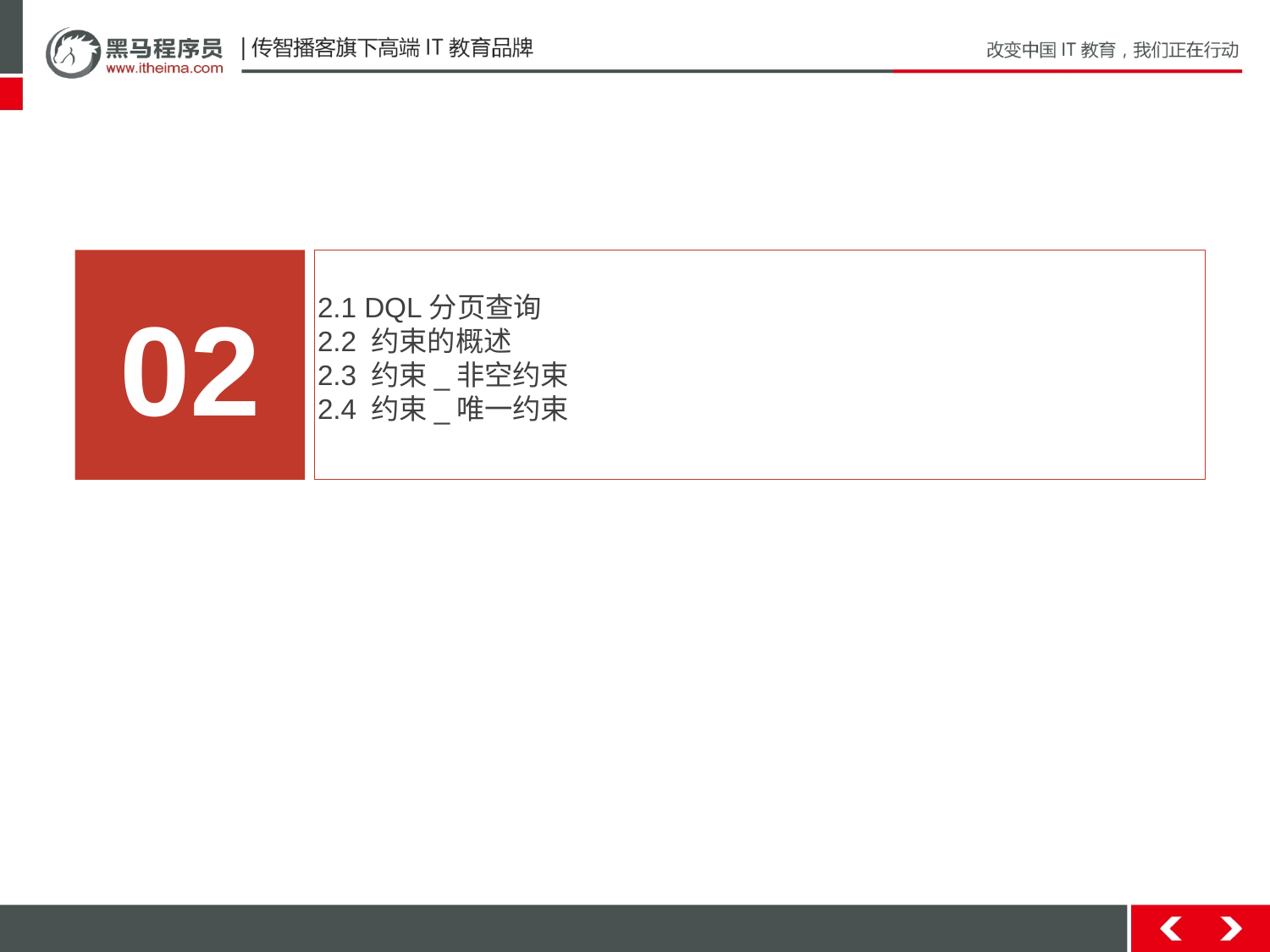

02

2.1 DQL分页查询
2.2 约束的概述
2.3 约束_非空约束
2.4 约束_唯一约束